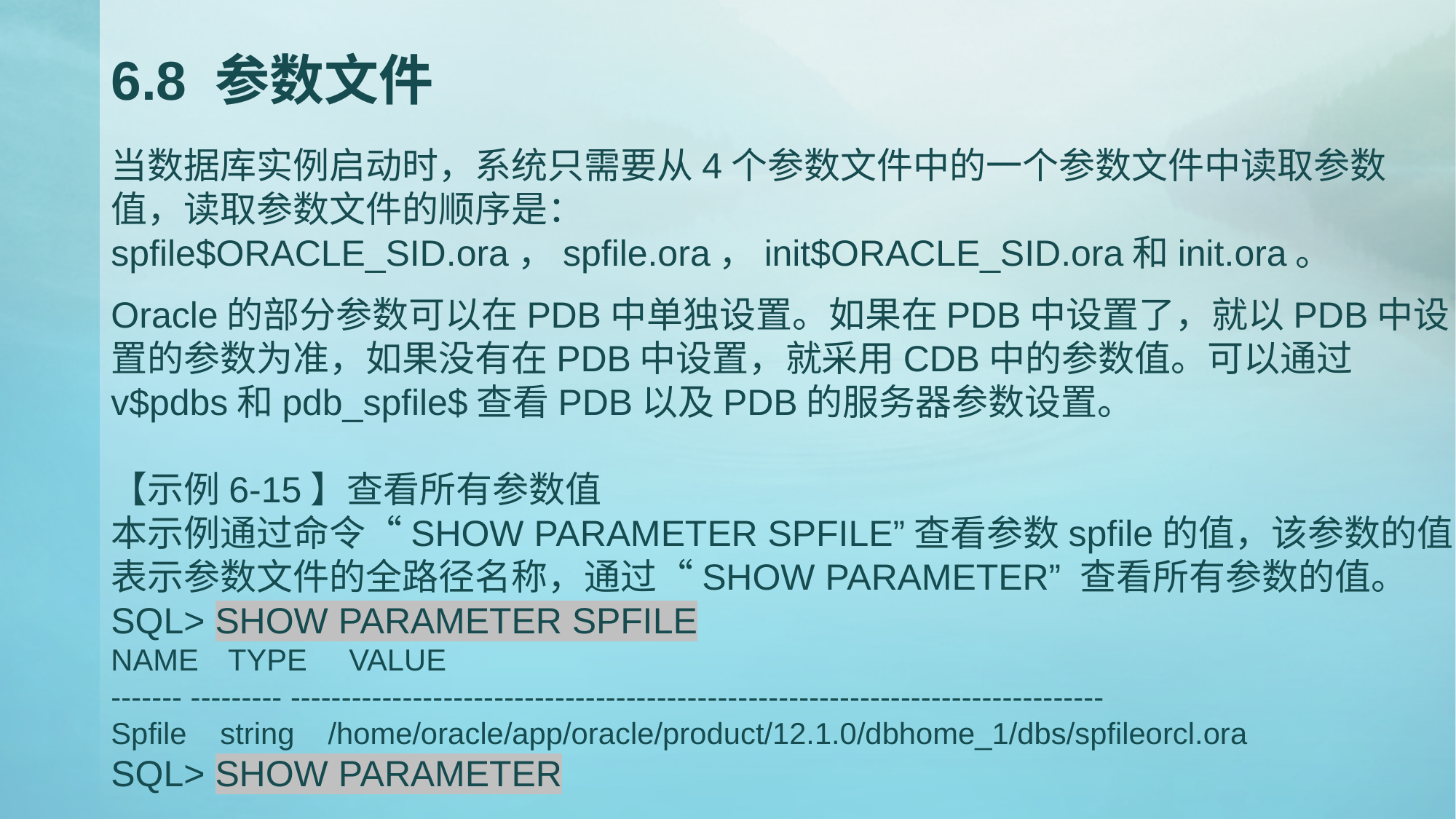

# 6.8 参数文件
当数据库实例启动时，系统只需要从4个参数文件中的一个参数文件中读取参数值，读取参数文件的顺序是：spfile$ORACLE_SID.ora，spfile.ora，init$ORACLE_SID.ora和init.ora。
Oracle的部分参数可以在PDB中单独设置。如果在PDB中设置了，就以PDB中设置的参数为准，如果没有在PDB中设置，就采用CDB中的参数值。可以通过v$pdbs和pdb_spfile$查看PDB以及PDB的服务器参数设置。

【示例6-15】查看所有参数值
本示例通过命令“SHOW PARAMETER SPFILE”查看参数spfile的值，该参数的值表示参数文件的全路径名称，通过“SHOW PARAMETER” 查看所有参数的值。
SQL> SHOW PARAMETER SPFILE
NAME	 TYPE     VALUE
------- --------- --------------------------------------------------------------------------------
Spfile	string    /home/oracle/app/oracle/product/12.1.0/dbhome_1/dbs/spfileorcl.ora
SQL> SHOW PARAMETER